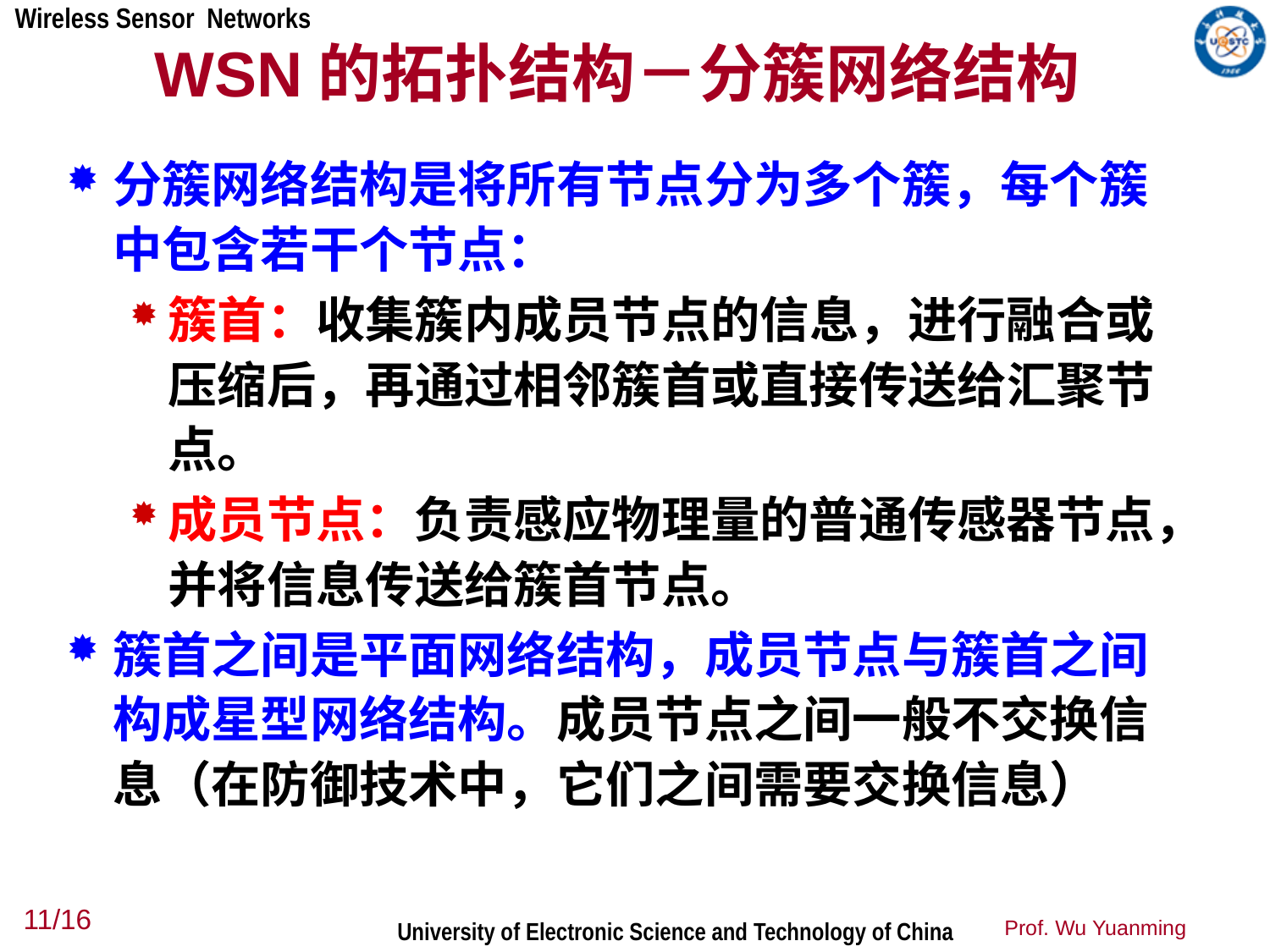

# WSN的拓扑结构－分簇网络结构
分簇网络结构是将所有节点分为多个簇，每个簇中包含若干个节点：
簇首：收集簇内成员节点的信息，进行融合或压缩后，再通过相邻簇首或直接传送给汇聚节点。
成员节点：负责感应物理量的普通传感器节点，并将信息传送给簇首节点。
簇首之间是平面网络结构，成员节点与簇首之间构成星型网络结构。成员节点之间一般不交换信息（在防御技术中，它们之间需要交换信息）

11/16
Prof. Wu Yuanming